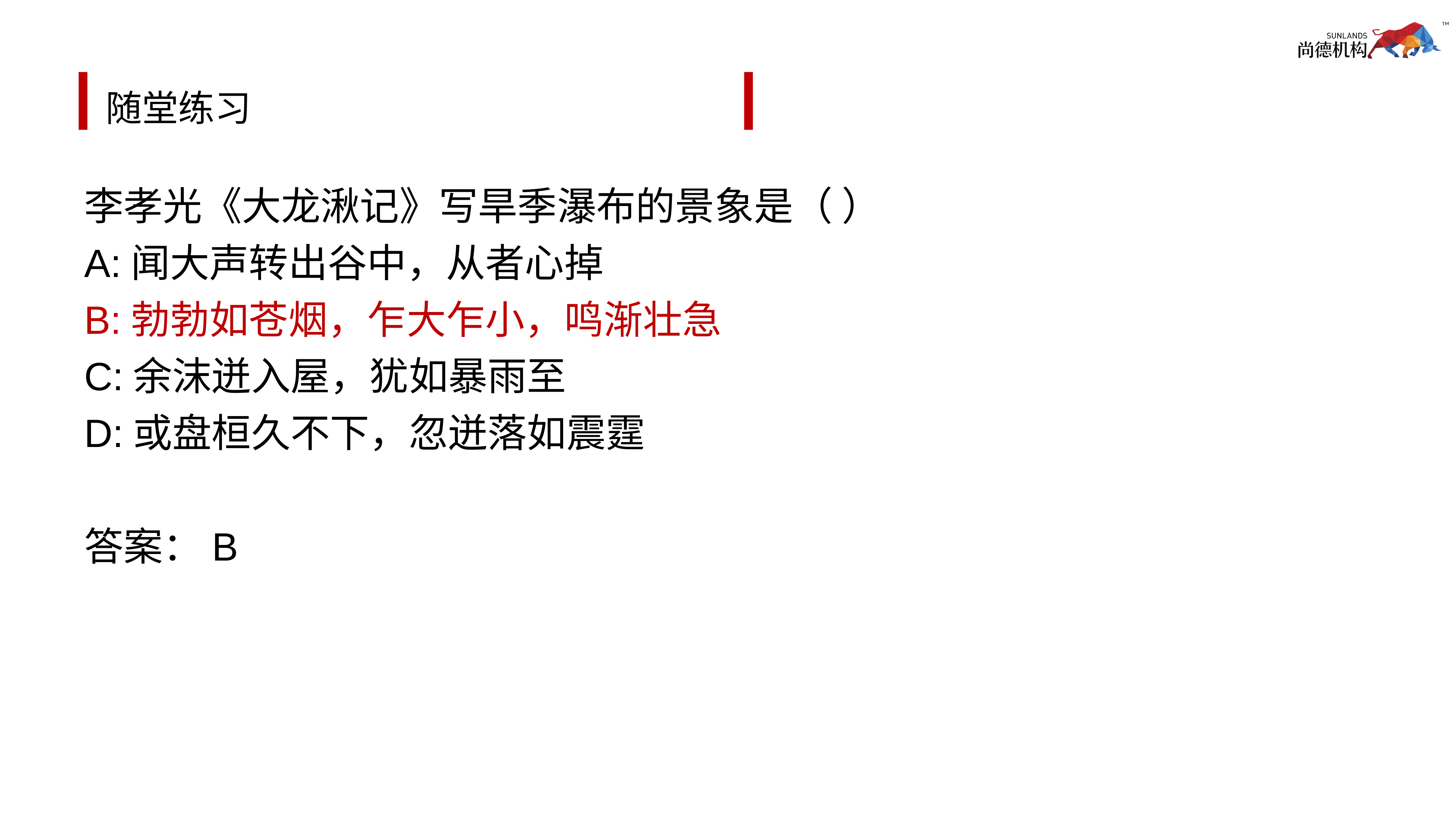

# 随堂练习
李孝光《大龙湫记》写旱季瀑布的景象是（ ）
A:闻大声转出谷中，从者心掉
B:勃勃如苍烟，乍大乍小，鸣渐壮急
C:余沫迸入屋，犹如暴雨至
D:或盘桓久不下，忽迸落如震霆

答案：B